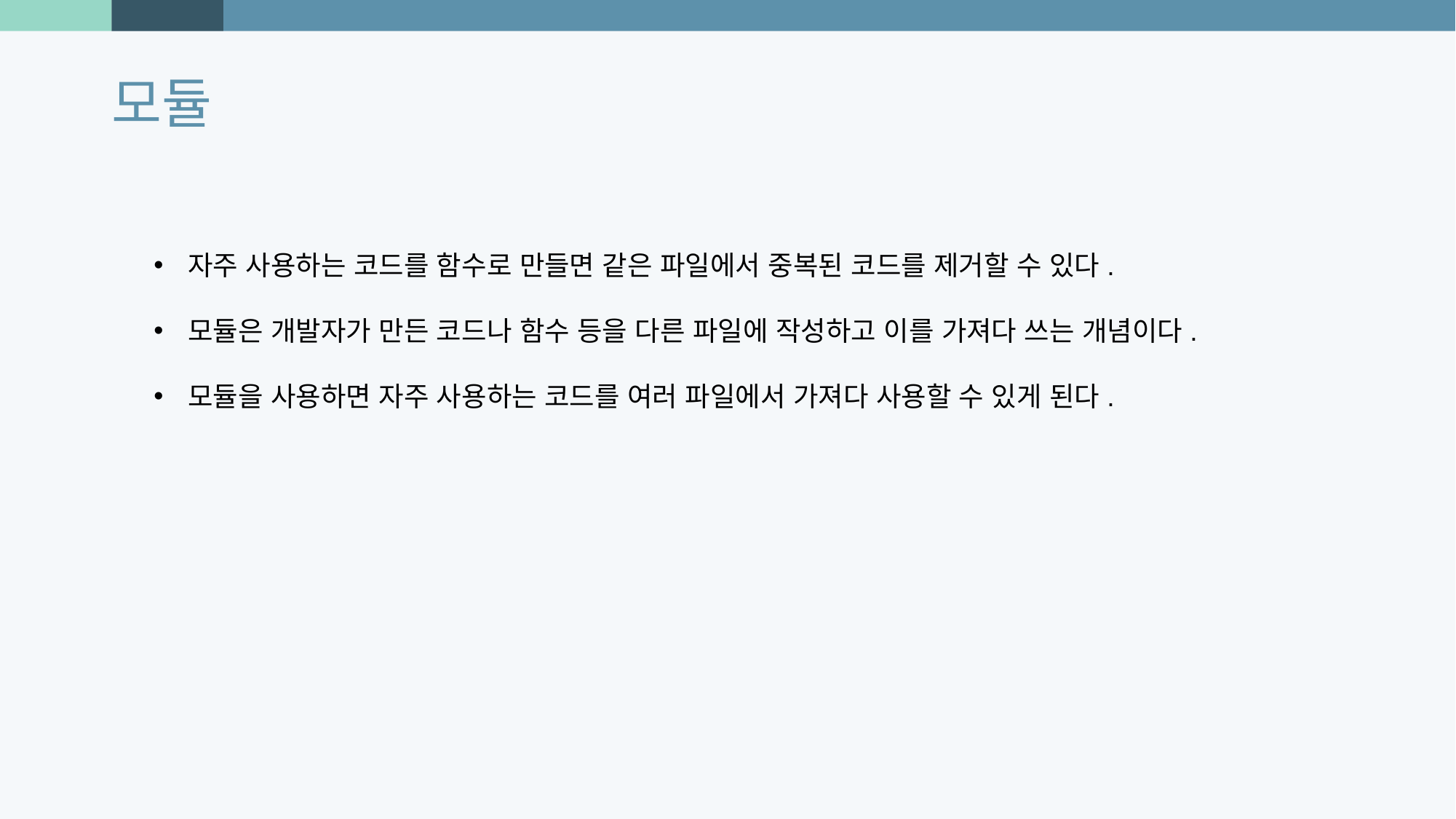

모듈
자주 사용하는 코드를 함수로 만들면 같은 파일에서 중복된 코드를 제거할 수 있다.
모듈은 개발자가 만든 코드나 함수 등을 다른 파일에 작성하고 이를 가져다 쓰는 개념이다.
모듈을 사용하면 자주 사용하는 코드를 여러 파일에서 가져다 사용할 수 있게 된다.

Photo by Joel Filipe on Unsplash